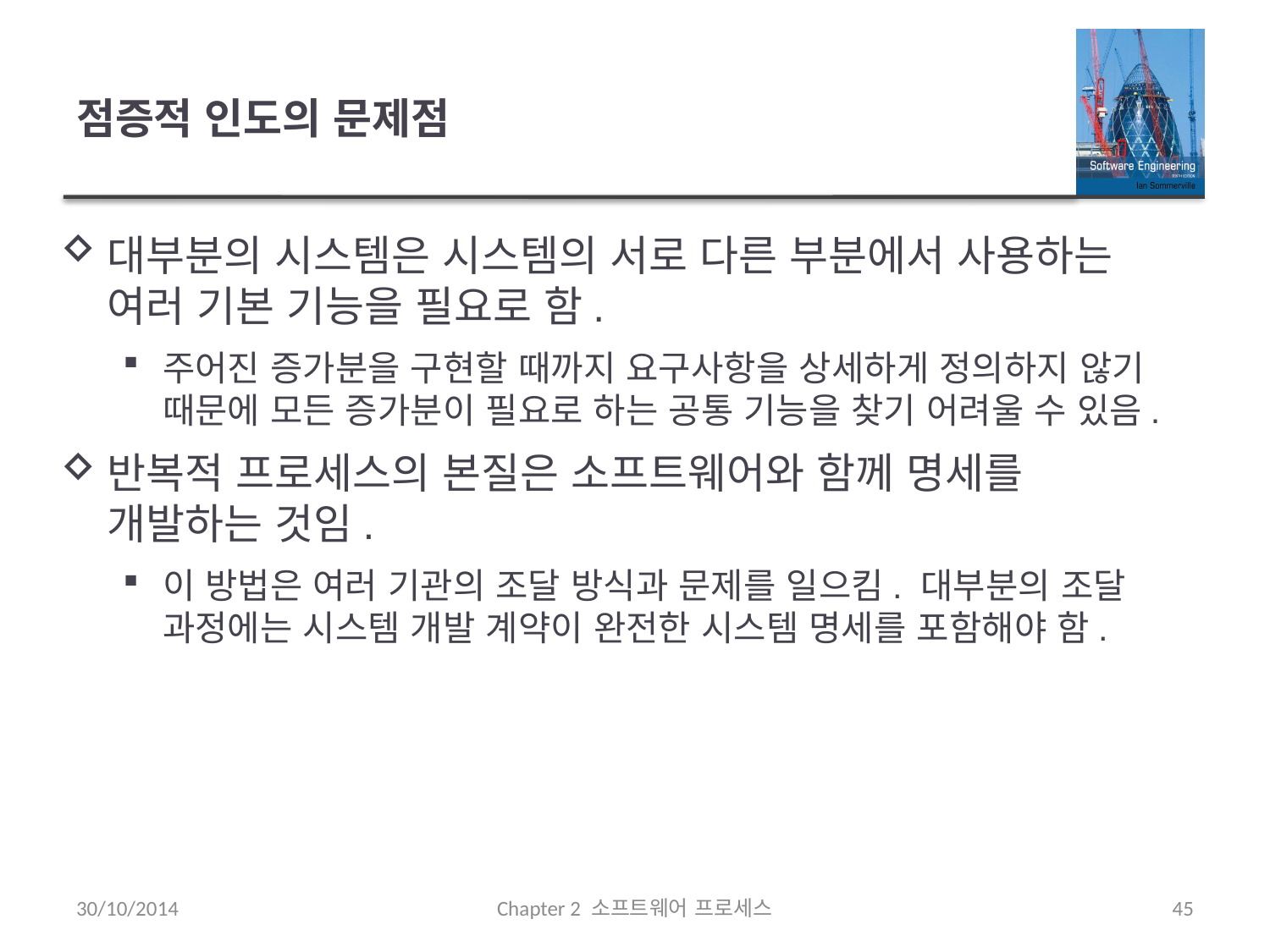

# 점증적 인도의 문제점
대부분의 시스템은 시스템의 서로 다른 부분에서 사용하는 여러 기본 기능을 필요로 함.
주어진 증가분을 구현할 때까지 요구사항을 상세하게 정의하지 않기 때문에 모든 증가분이 필요로 하는 공통 기능을 찾기 어려울 수 있음.
반복적 프로세스의 본질은 소프트웨어와 함께 명세를 개발하는 것임.
이 방법은 여러 기관의 조달 방식과 문제를 일으킴. 대부분의 조달 과정에는 시스템 개발 계약이 완전한 시스템 명세를 포함해야 함.

30/10/2014
Chapter 2 소프트웨어 프로세스
45